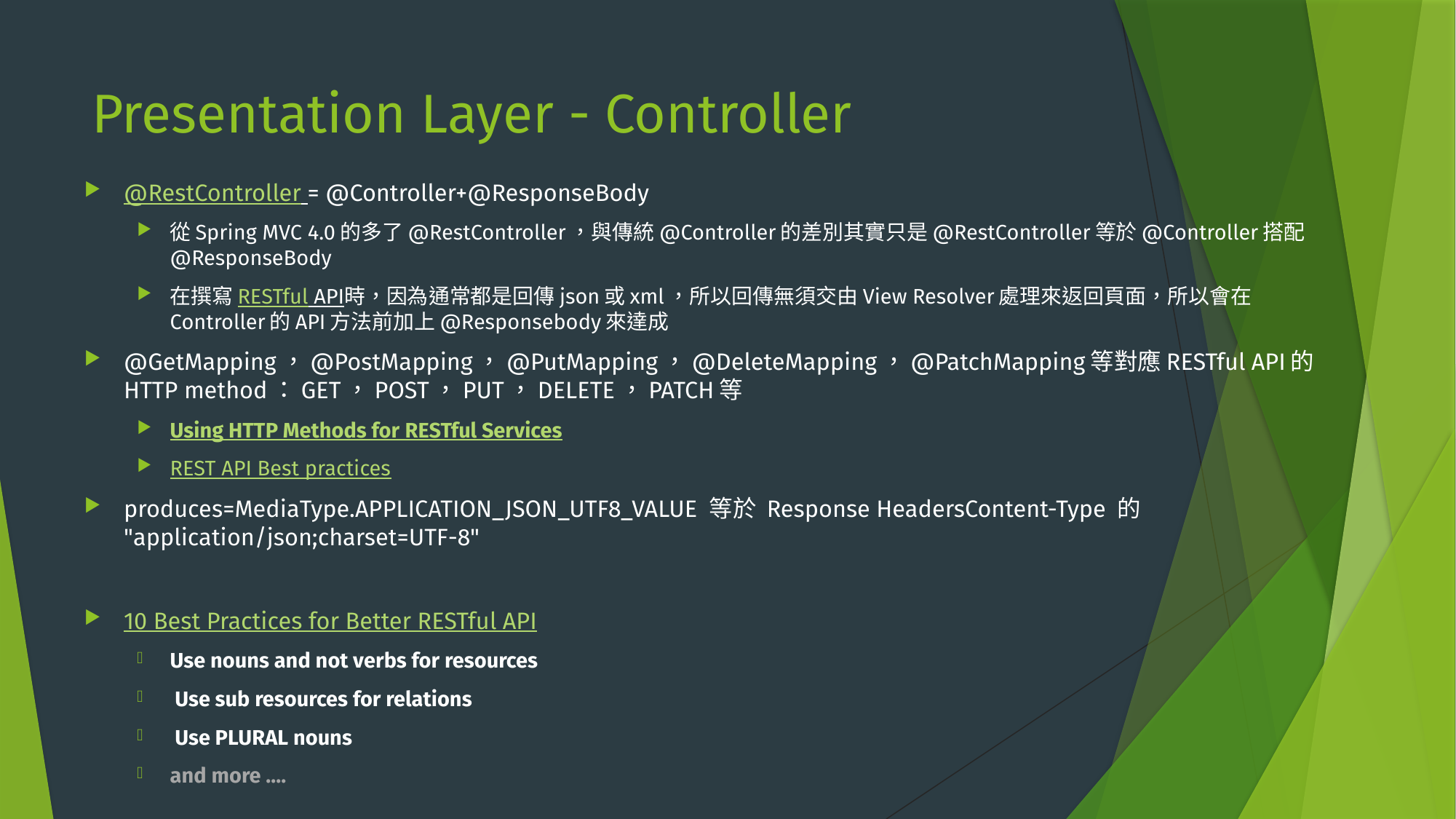

# Presentation Layer - Controller
@RestController = @Controller+@ResponseBody
從Spring MVC 4.0的多了@RestController，與傳統@Controller的差別其實只是@RestController等於@Controller搭配@ResponseBody
在撰寫RESTful API時，因為通常都是回傳json或xml，所以回傳無須交由View Resolver處理來返回頁面，所以會在Controller的API方法前加上@Responsebody來達成
@GetMapping，@PostMapping，@PutMapping，@DeleteMapping，@PatchMapping等對應RESTful API的HTTP method：GET，POST，PUT，DELETE，PATCH等
Using HTTP Methods for RESTful Services
REST API Best practices
produces=MediaType.APPLICATION_JSON_UTF8_VALUE 等於 Response HeadersContent-Type 的 "application/json;charset=UTF-8"

10 Best Practices for Better RESTful API
Use nouns and not verbs for resources
 Use sub resources for relations
 Use PLURAL nouns
and more ....